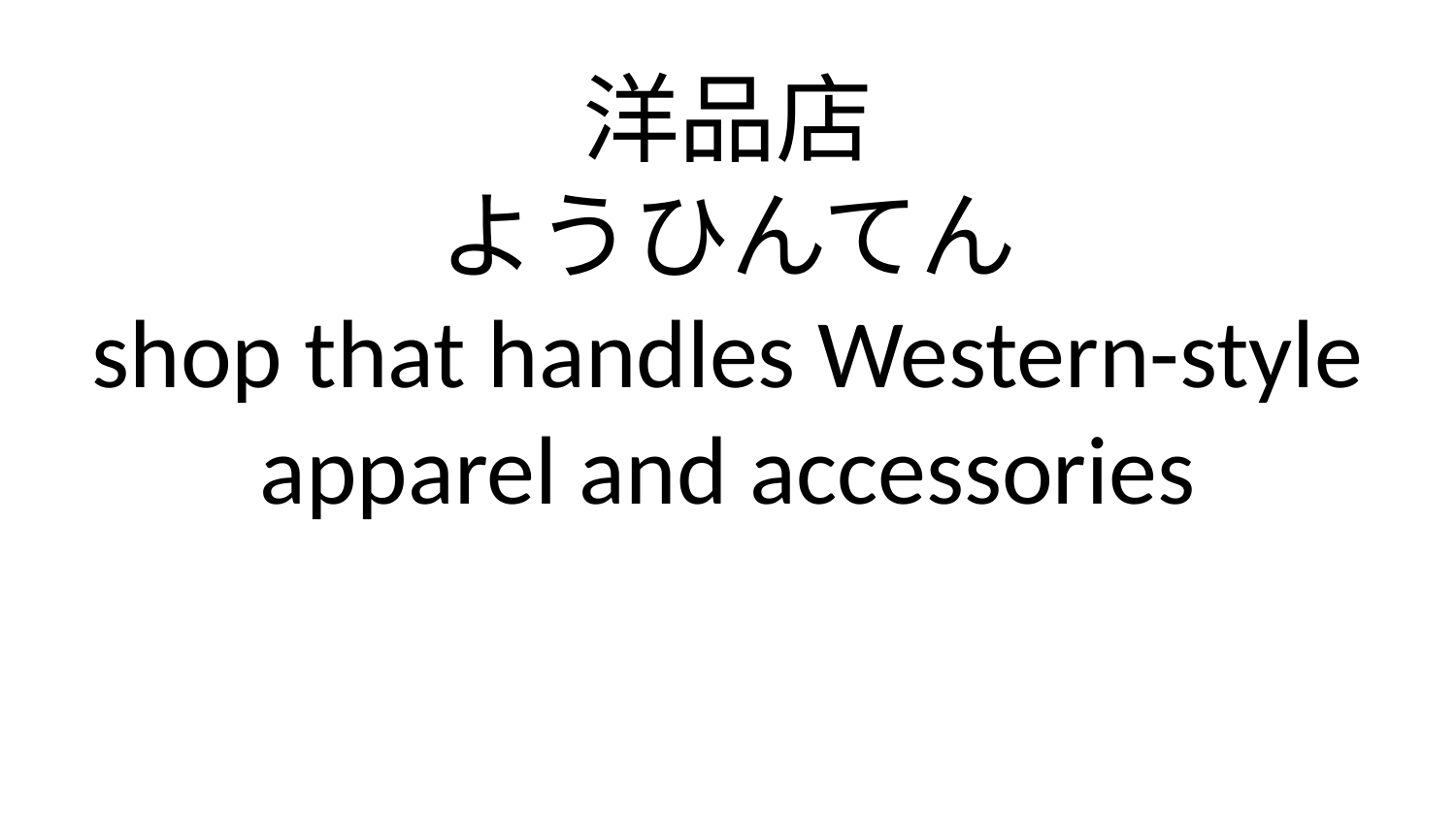

洋品店
ようひんてん
shop that handles Western-style apparel and accessories